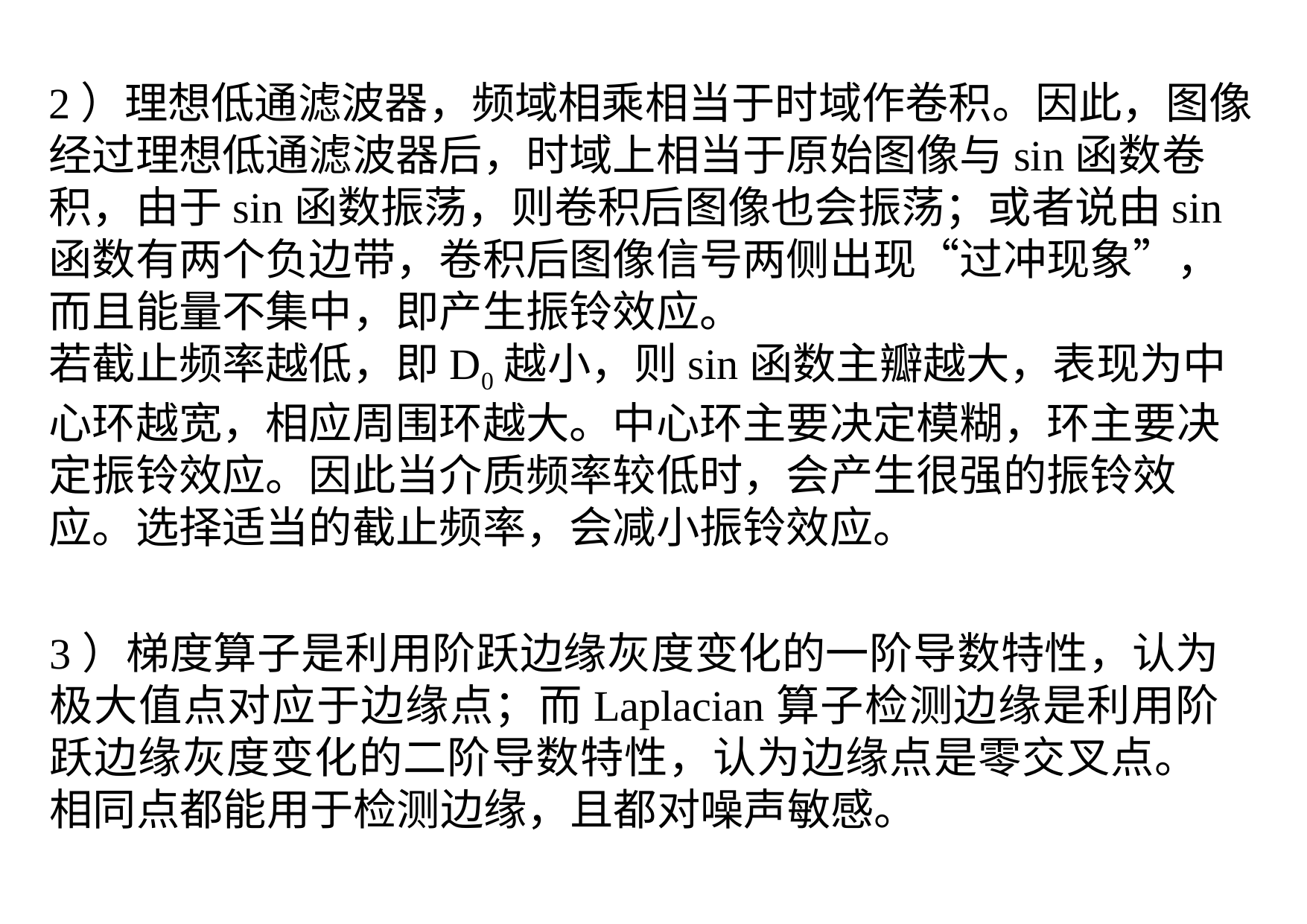

2）理想低通滤波器，频域相乘相当于时域作卷积。因此，图像经过理想低通滤波器后，时域上相当于原始图像与sin函数卷积，由于sin函数振荡，则卷积后图像也会振荡；或者说由sin函数有两个负边带，卷积后图像信号两侧出现“过冲现象”，而且能量不集中，即产生振铃效应。
若截止频率越低，即D0越小，则sin函数主瓣越大，表现为中心环越宽，相应周围环越大。中心环主要决定模糊，环主要决定振铃效应。因此当介质频率较低时，会产生很强的振铃效应。选择适当的截止频率，会减小振铃效应。
3）梯度算子是利用阶跃边缘灰度变化的一阶导数特性，认为极大值点对应于边缘点；而Laplacian算子检测边缘是利用阶跃边缘灰度变化的二阶导数特性，认为边缘点是零交叉点。   相同点都能用于检测边缘，且都对噪声敏感。